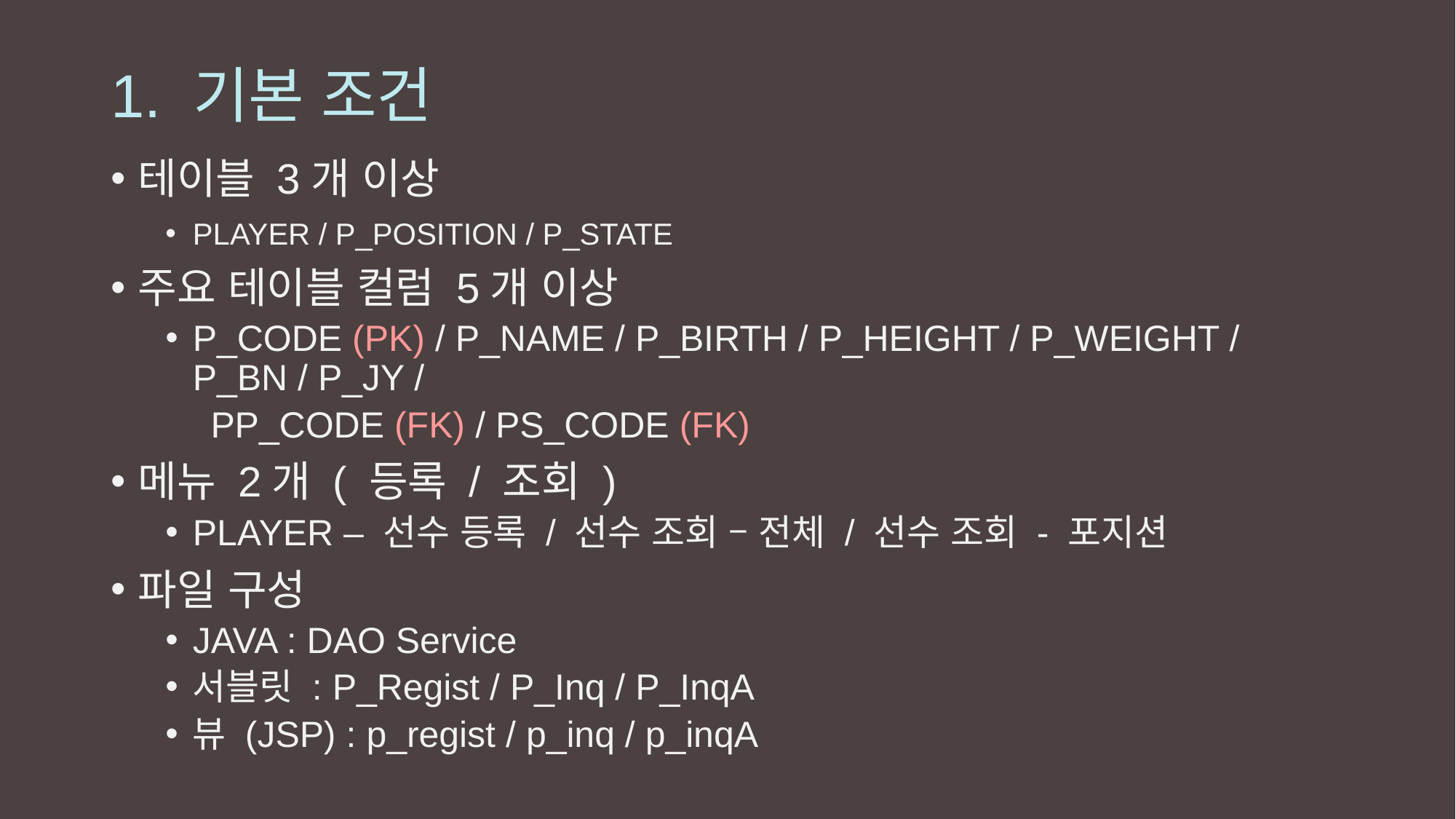

# 1. 기본 조건
테이블 3개 이상
PLAYER / P_POSITION / P_STATE
주요 테이블 컬럼 5개 이상
P_CODE (PK) / P_NAME / P_BIRTH / P_HEIGHT / P_WEIGHT / P_BN / P_JY /
　PP_CODE (FK) / PS_CODE (FK)
메뉴 2개 ( 등록 / 조회 )
PLAYER – 선수 등록 / 선수 조회 – 전체 / 선수 조회 - 포지션
파일 구성
JAVA : DAO Service
서블릿 : P_Regist / P_Inq / P_InqA
뷰 (JSP) : p_regist / p_inq / p_inqA